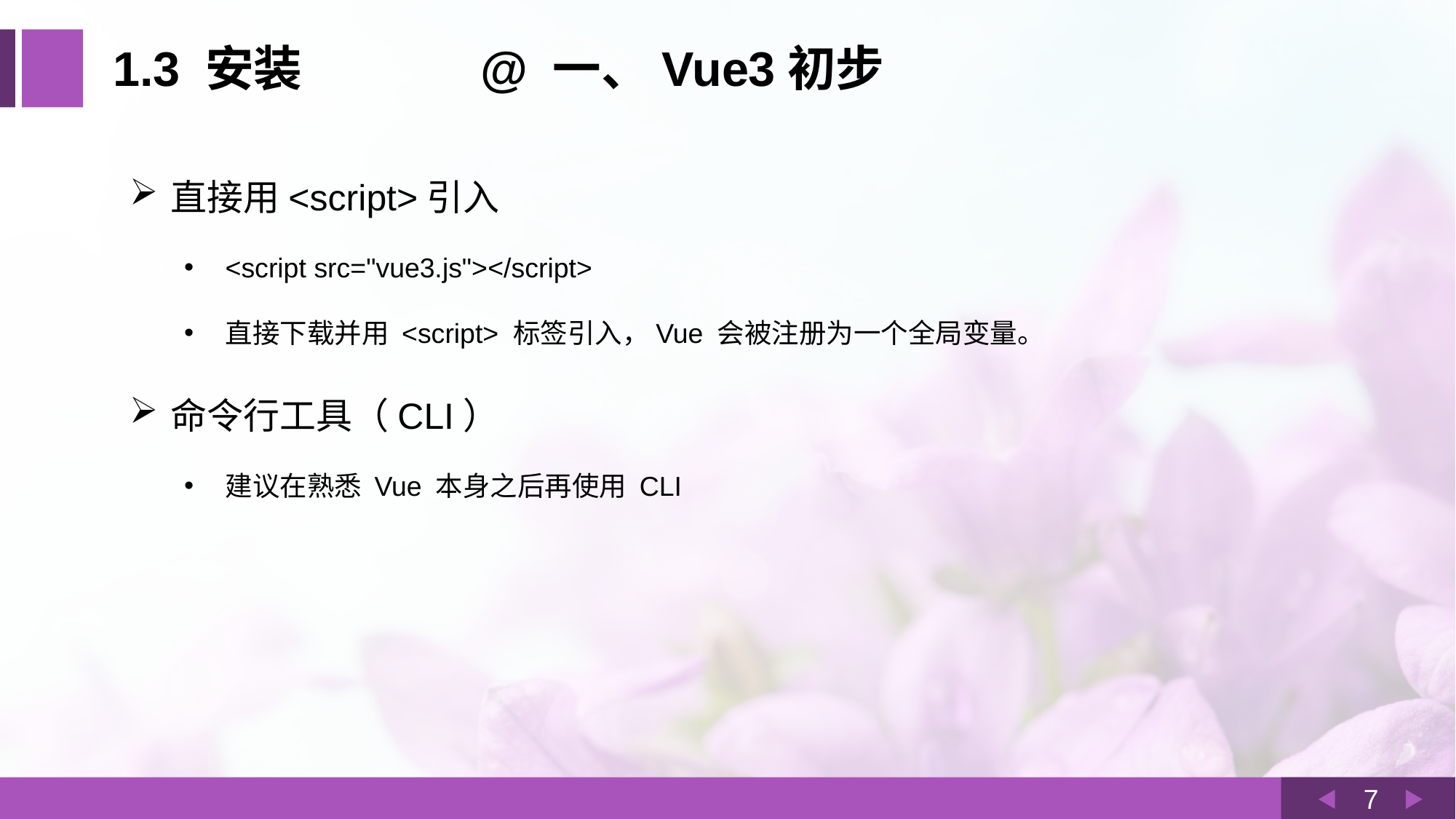

1.3 安装               @ 一、Vue3初步
直接用<script>引入
<script src="vue3.js"></script>
直接下载并用 <script> 标签引入，Vue 会被注册为一个全局变量。
命令行工具（CLI）
建议在熟悉 Vue 本身之后再使用 CLI